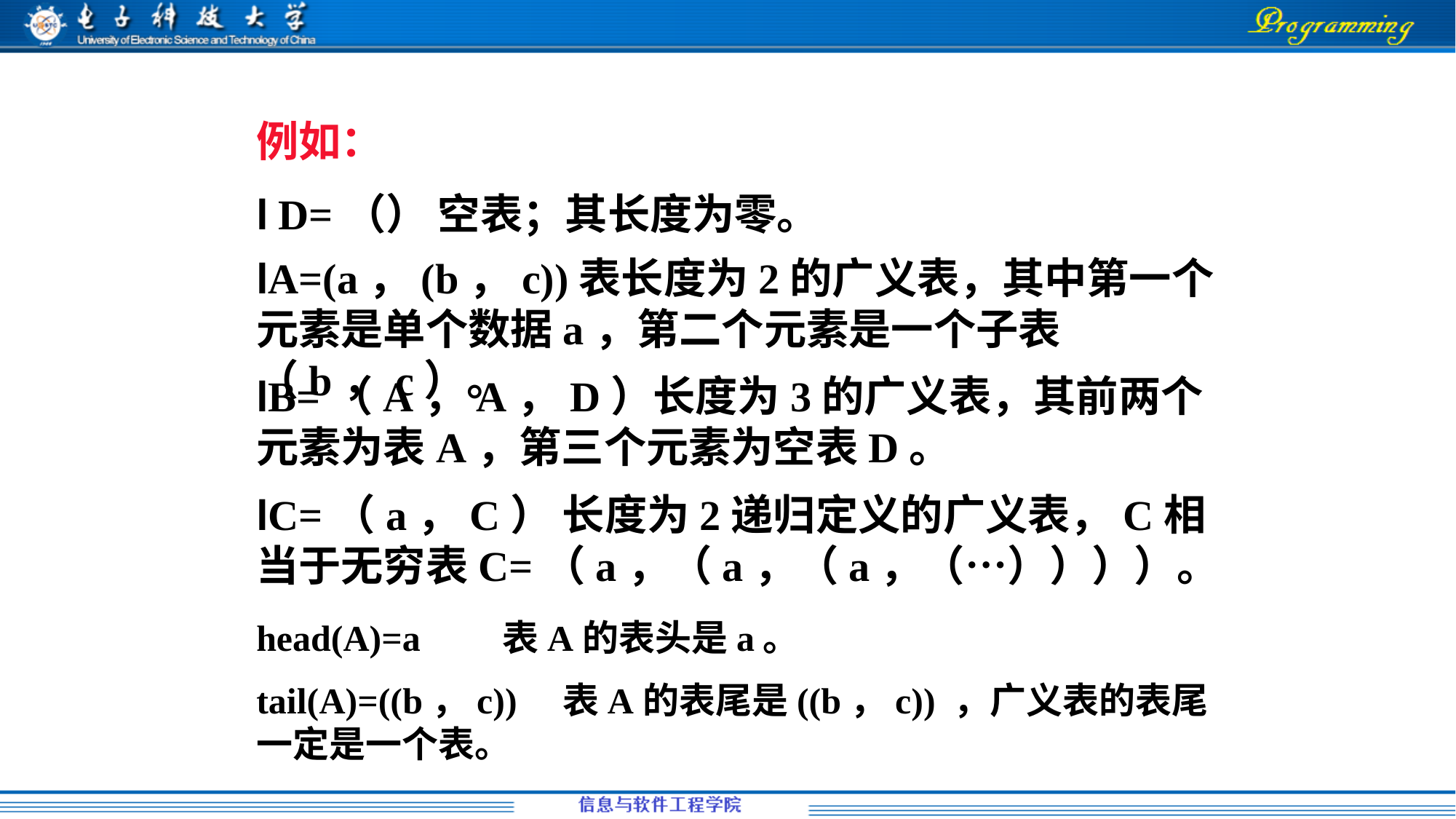

例如：
l D=（） 空表；其长度为零。
lA=(a，(b，c))表长度为2的广义表，其中第一个元素是单个数据a，第二个元素是一个子表（b，c）。
lB=（A，A，D）长度为3的广义表，其前两个元素为表A，第三个元素为空表D。

lC=（a，C） 长度为2递归定义的广义表，C相当于无穷表C=（a，（a，（a，（…））））。
head(A)=a        表A的表头是a。
tail(A)=((b，c))    表A的表尾是((b，c)) ，广义表的表尾一定是一个表。